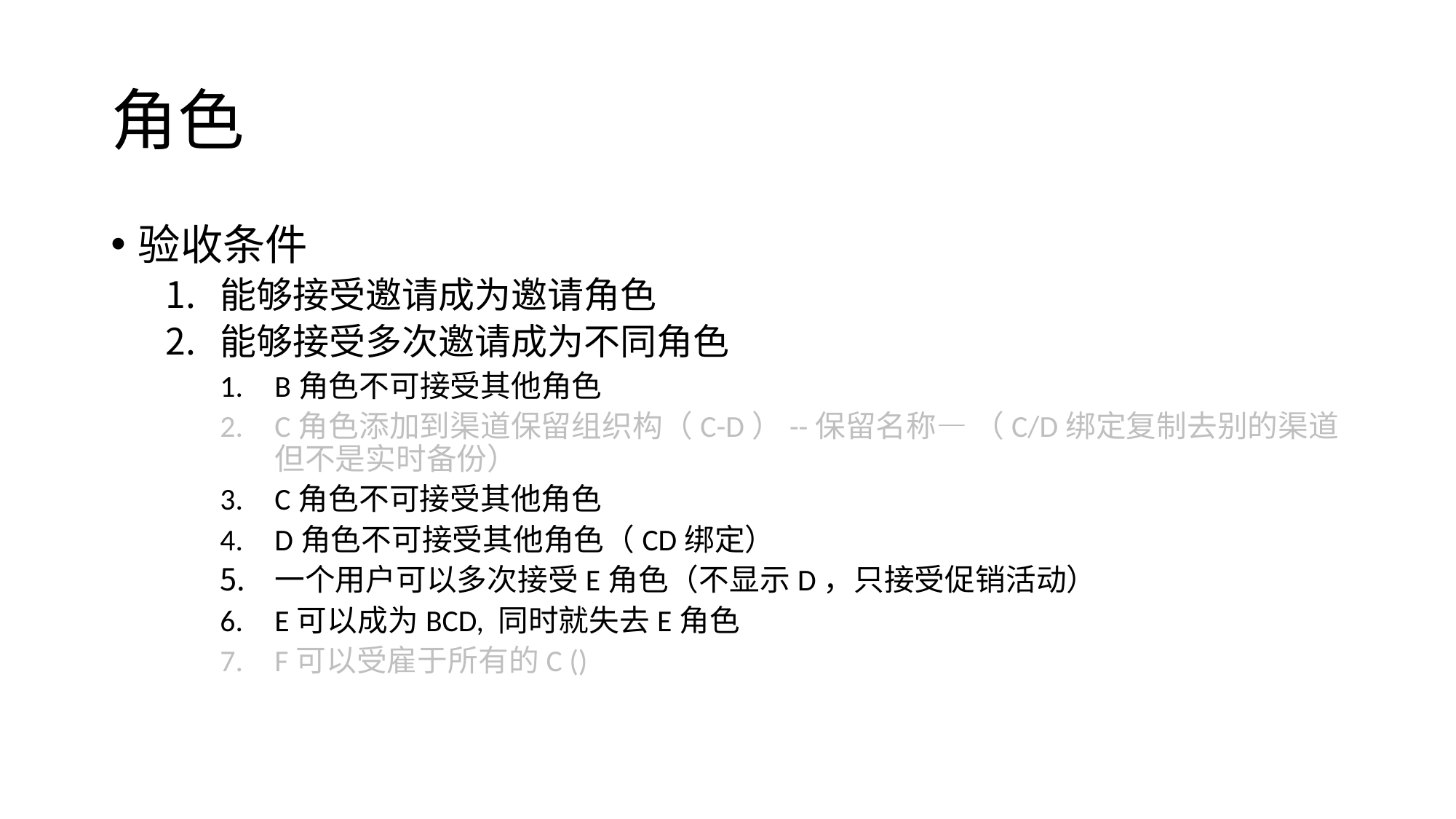

# 角色
验收条件
能够接受邀请成为邀请角色
能够接受多次邀请成为不同角色
B角色不可接受其他角色
C角色添加到渠道保留组织构（C-D）--保留名称— （C/D绑定复制去别的渠道 但不是实时备份）
C角色不可接受其他角色
D角色不可接受其他角色（CD绑定）
一个用户可以多次接受E角色（不显示D，只接受促销活动）
E可以成为BCD, 同时就失去E角色
F可以受雇于所有的C ()